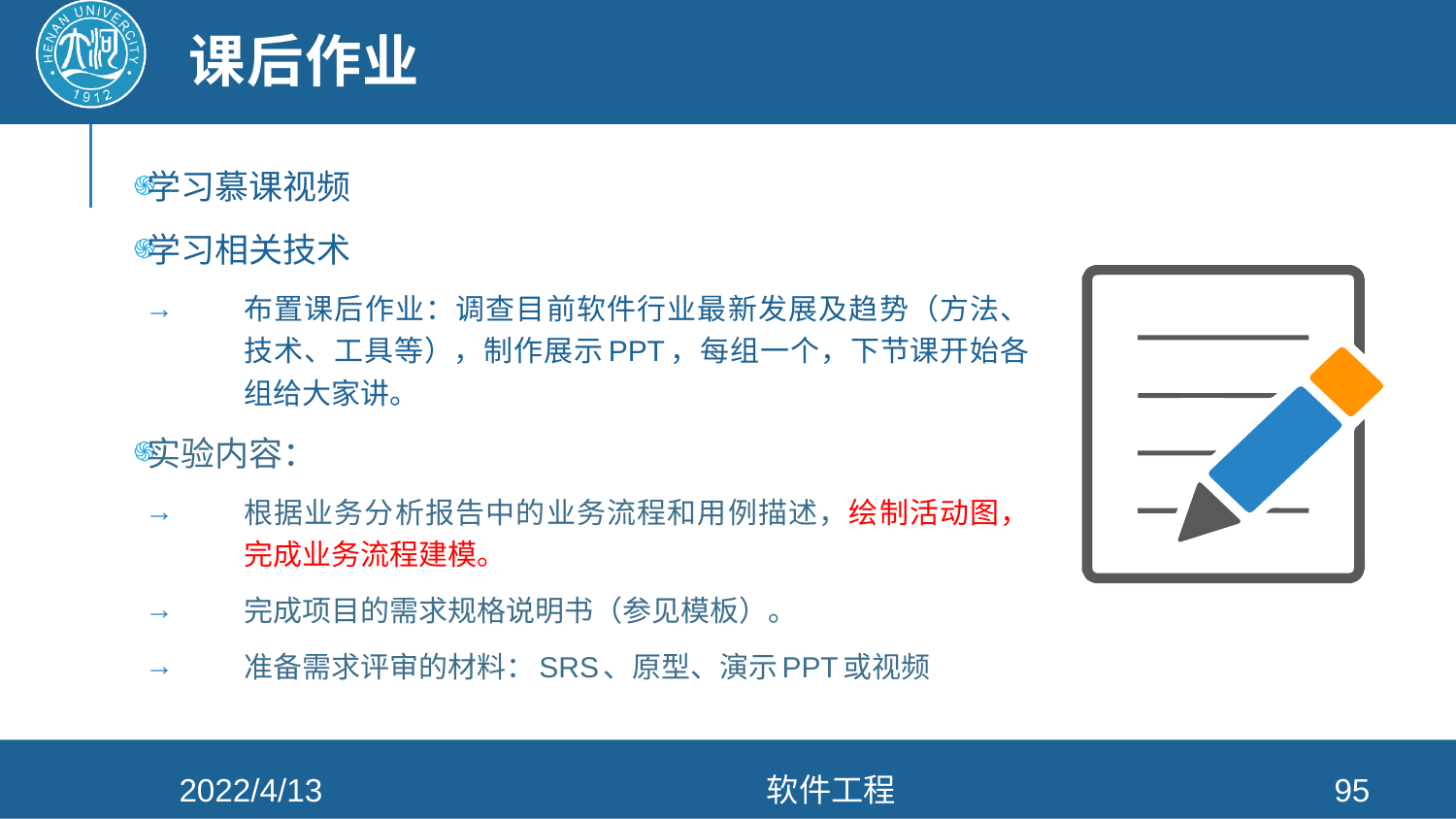

# 课后作业
学习慕课视频
学习相关技术
布置课后作业：调查目前软件行业最新发展及趋势（方法、技术、工具等），制作展示PPT，每组一个，下节课开始各组给大家讲。
实验内容：
根据业务分析报告中的业务流程和用例描述，绘制活动图，完成业务流程建模。
完成项目的需求规格说明书（参见模板）。
准备需求评审的材料：SRS、原型、演示PPT或视频

2022/4/13
软件工程
95